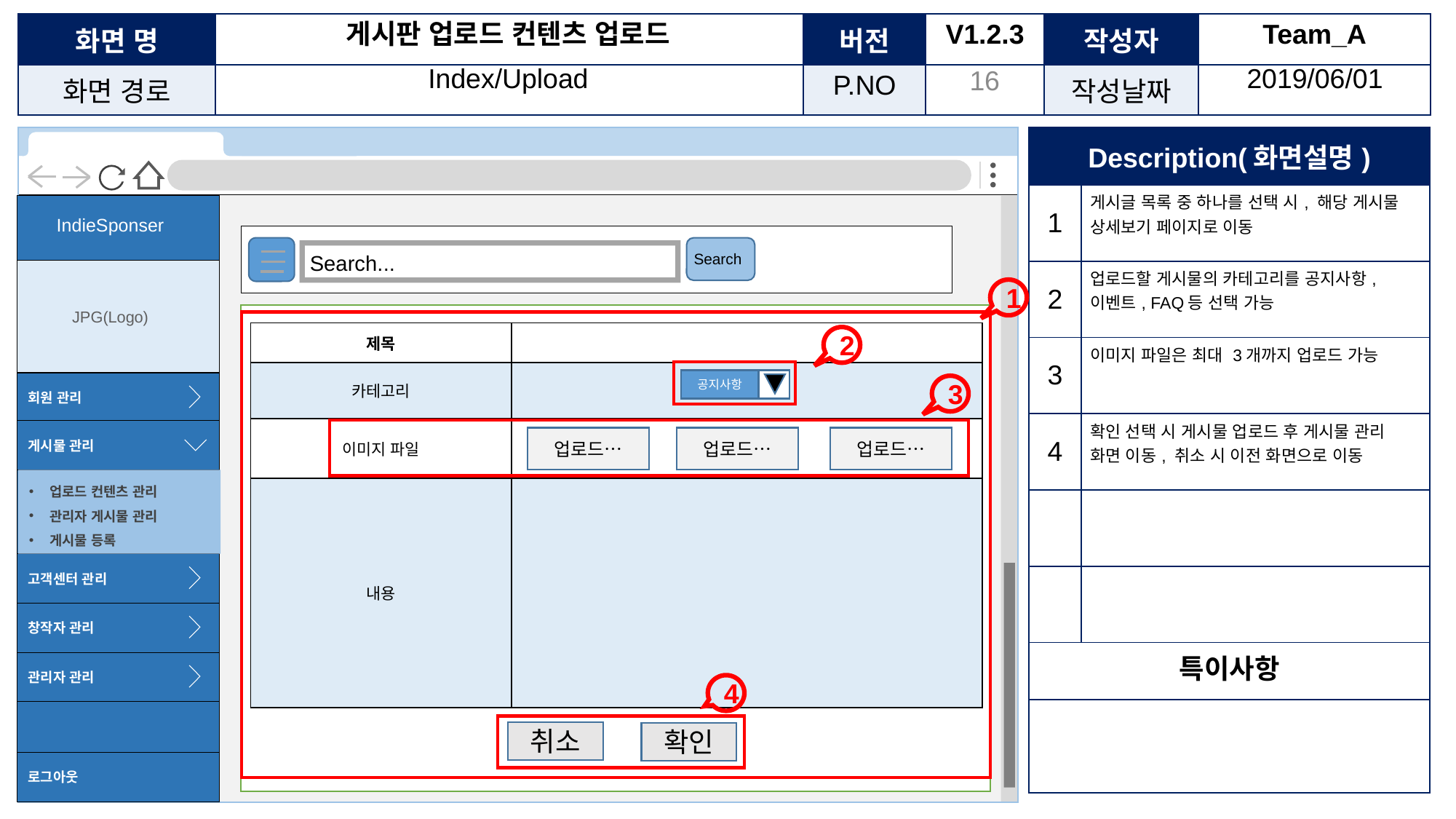

게시판 업로드 컨텐츠 업로드
16
Index/Upload
2019/06/01
| Description(화면설명) |  |
| --- | --- |
| 1 | 게시글 목록 중 하나를 선택 시, 해당 게시물 상세보기 페이지로 이동 |
| 2 | 업로드할 게시물의 카테고리를 공지사항, 이벤트, FAQ등 선택 가능 |
| 3 | 이미지 파일은 최대 3개까지 업로드 가능 |
| 4 | 확인 선택 시 게시물 업로드 후 게시물 관리 화면 이동, 취소 시 이전 화면으로 이동 |
|  |  |
|  |  |
| 특이사항 |  |
|  |  |

Search

Search...
1

| 제목 |  |
| --- | --- |
| 카테고리 |  |
| 이미지 파일 |  |
| 내용 |  |
2

공지사항

3

업로드…
업로드…
업로드…

4

취소
확인